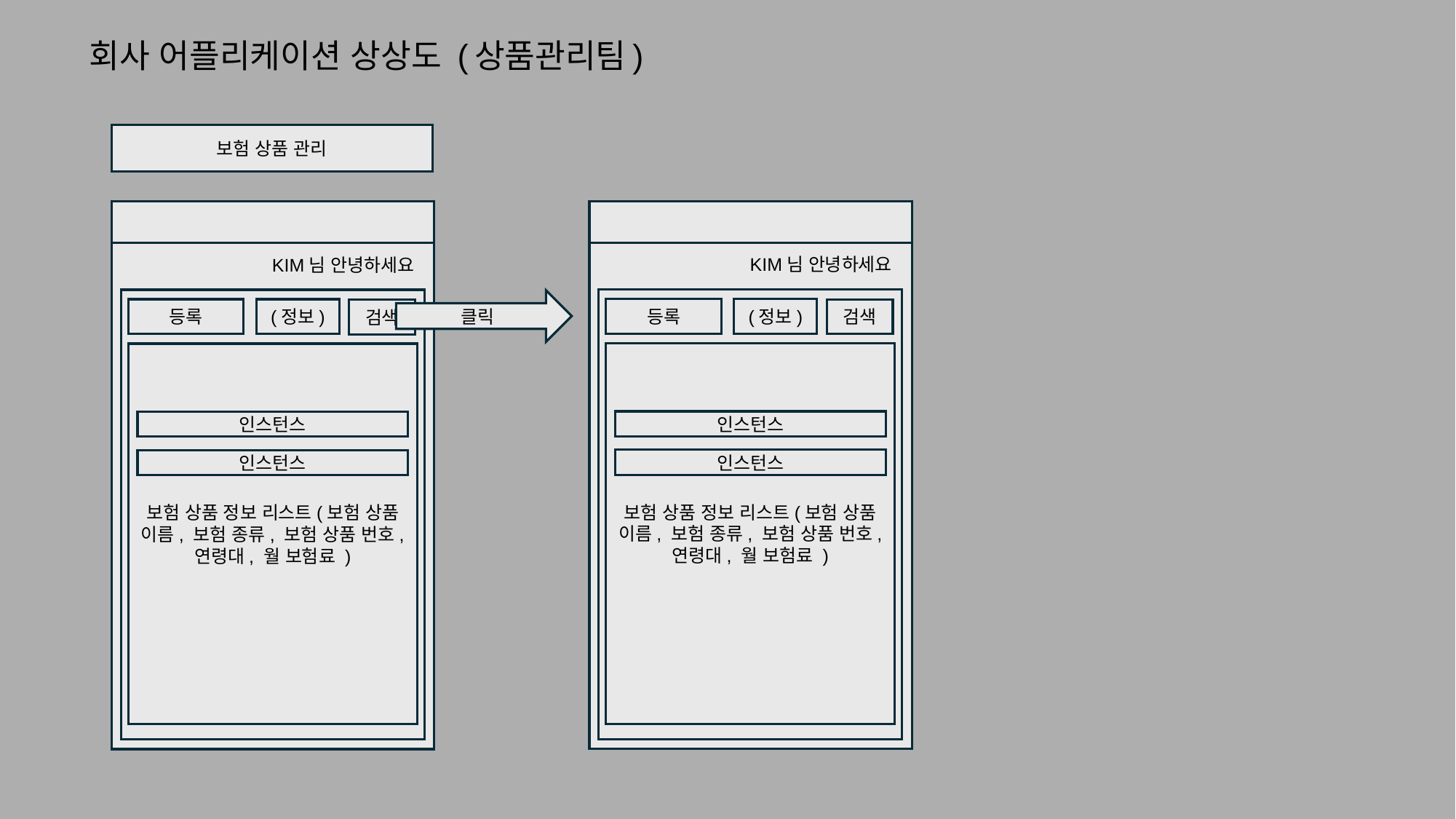

# 회사 어플리케이션 상상도 (상품관리팀)
보험 상품 관리

KIM님 안녕하세요
KIM님 안녕하세요

클릭
등록
(정보)
등록
(정보)
검색
검색
보험 상품 정보 리스트(보험 상품 이름, 보험 종류, 보험 상품 번호, 연령대, 월 보험료 )
보험 상품 정보 리스트(보험 상품 이름, 보험 종류, 보험 상품 번호, 연령대, 월 보험료 )
인스턴스
인스턴스
인스턴스
인스턴스